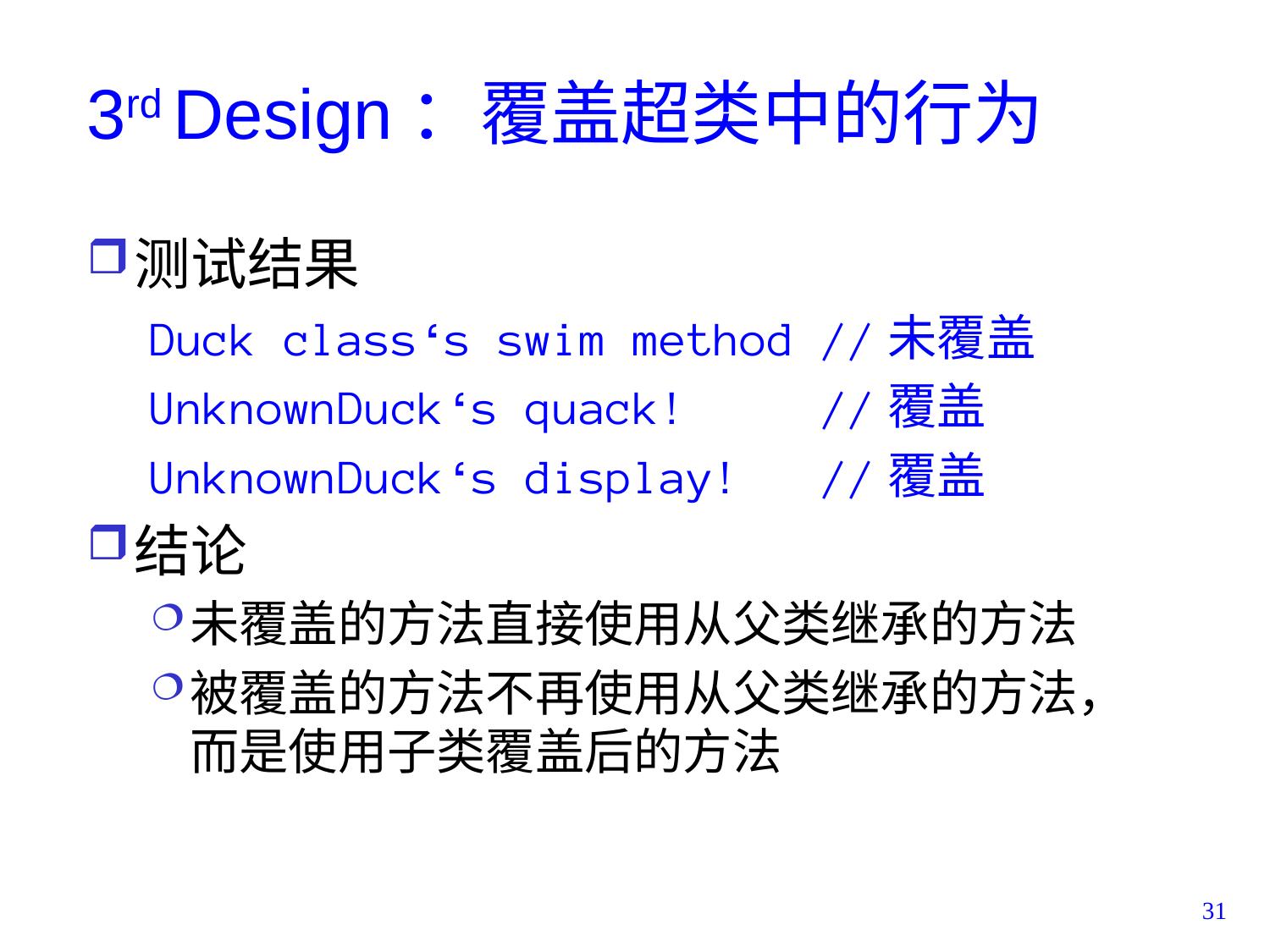

# 3rd Design：覆盖超类中的行为
测试结果
Duck class‘s swim method //未覆盖
UnknownDuck‘s quack!     //覆盖
UnknownDuck‘s display!   //覆盖
结论
未覆盖的方法直接使用从父类继承的方法
被覆盖的方法不再使用从父类继承的方法，而是使用子类覆盖后的方法
31